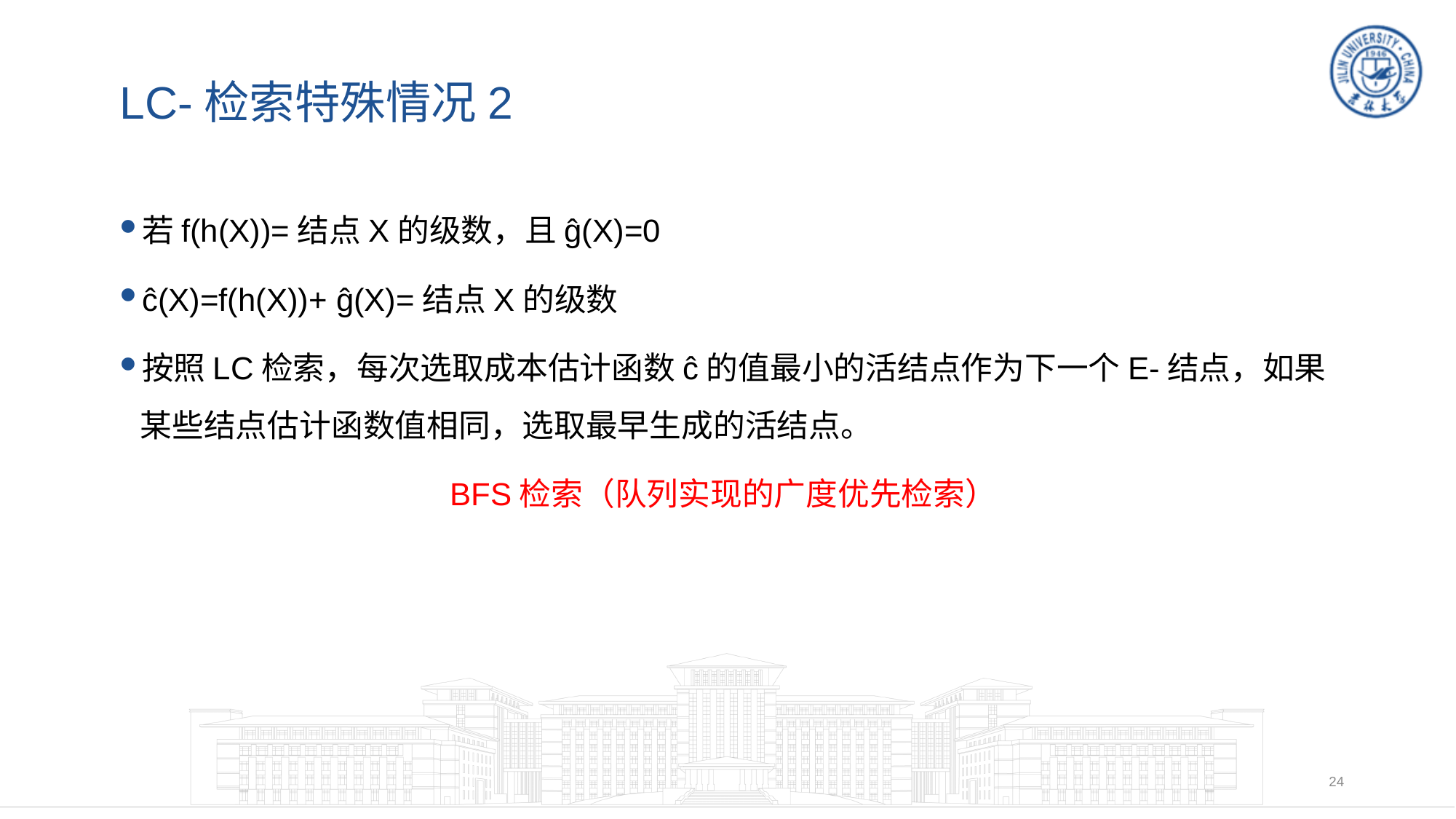

# LC-检索特殊情况2
若f(h(X))=结点X的级数，且ĝ(X)=0
ĉ(X)=f(h(X))+ ĝ(X)=结点X的级数
按照LC检索，每次选取成本估计函数ĉ的值最小的活结点作为下一个E-结点，如果某些结点估计函数值相同，选取最早生成的活结点。
BFS检索（队列实现的广度优先检索）
24